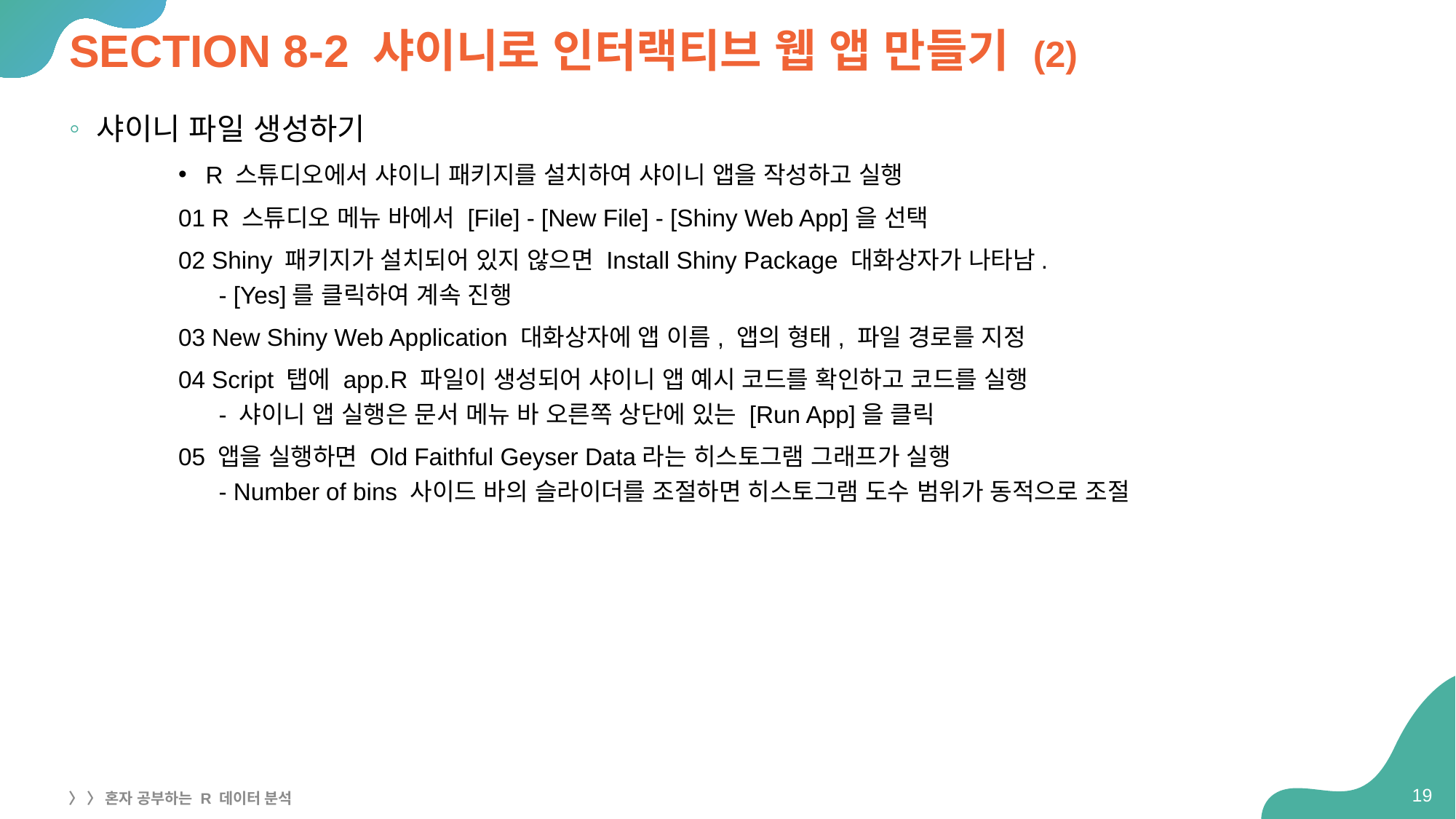

# SECTION 8-2 샤이니로 인터랙티브 웹 앱 만들기 (2)
샤이니 파일 생성하기
R 스튜디오에서 샤이니 패키지를 설치하여 샤이니 앱을 작성하고 실행
01 R 스튜디오 메뉴 바에서 [File] - [New File] - [Shiny Web App]을 선택
02 Shiny 패키지가 설치되어 있지 않으면 Install Shiny Package 대화상자가 나타남.
- [Yes]를 클릭하여 계속 진행
03 New Shiny Web Application 대화상자에 앱 이름, 앱의 형태, 파일 경로를 지정
04 Script 탭에 app.R 파일이 생성되어 샤이니 앱 예시 코드를 확인하고 코드를 실행
- 샤이니 앱 실행은 문서 메뉴 바 오른쪽 상단에 있는 [Run App]을 클릭
05 앱을 실행하면 Old Faithful Geyser Data라는 히스토그램 그래프가 실행
- Number of bins 사이드 바의 슬라이더를 조절하면 히스토그램 도수 범위가 동적으로 조절
19
〉 〉 혼자 공부하는 R 데이터 분석